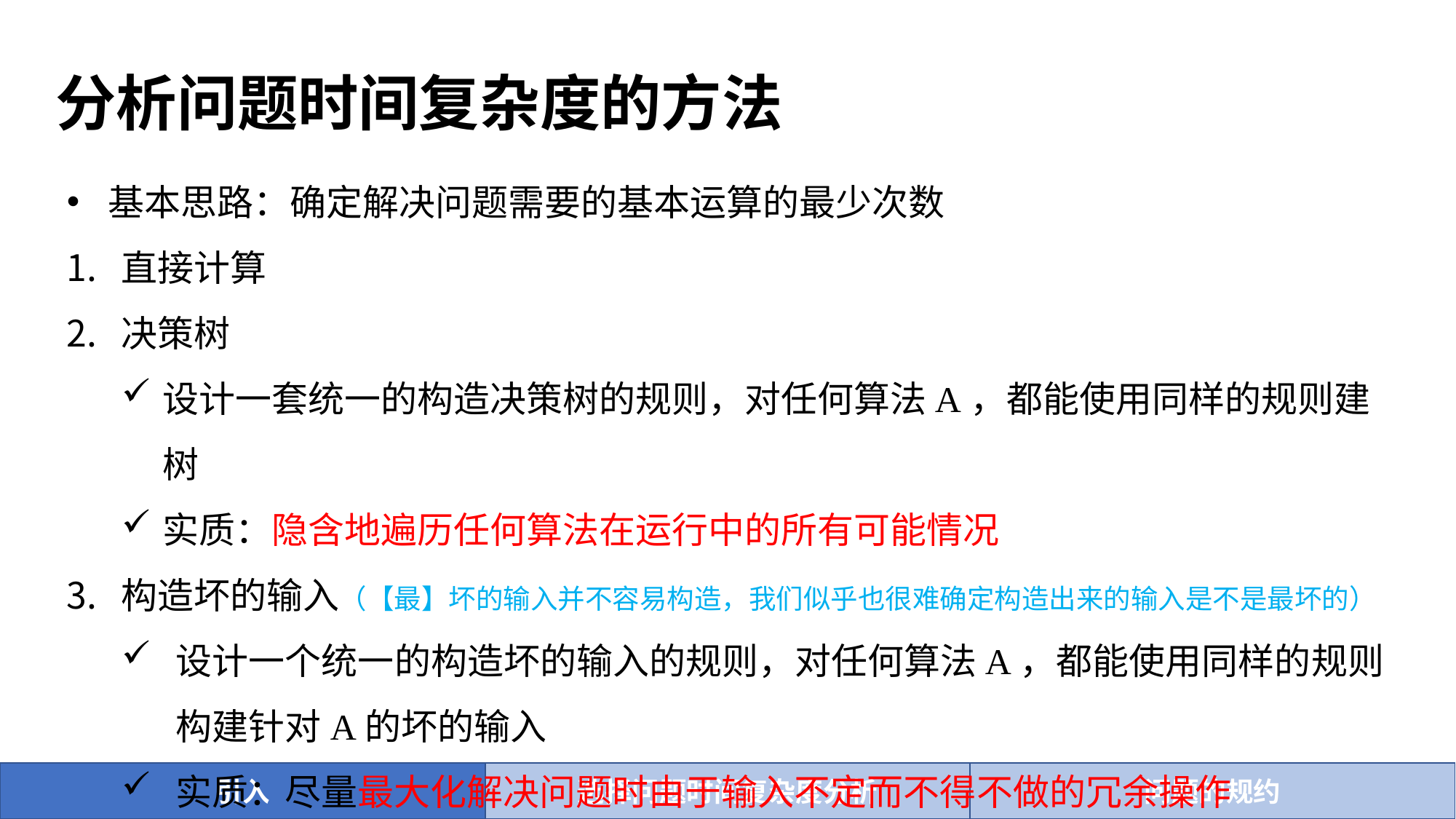

# 分析问题时间复杂度的方法
基本思路：确定解决问题需要的基本运算的最少次数
直接计算
决策树
设计一套统一的构造决策树的规则，对任何算法A，都能使用同样的规则建树
实质：隐含地遍历任何算法在运行中的所有可能情况
构造坏的输入（【最】坏的输入并不容易构造，我们似乎也很难确定构造出来的输入是不是最坏的）
设计一个统一的构造坏的输入的规则，对任何算法A，都能使用同样的规则构建针对A的坏的输入
实质：尽量最大化解决问题时由于输入不定而不得不做的冗余操作
引入
选择问题时间复杂度分析
问题的规约